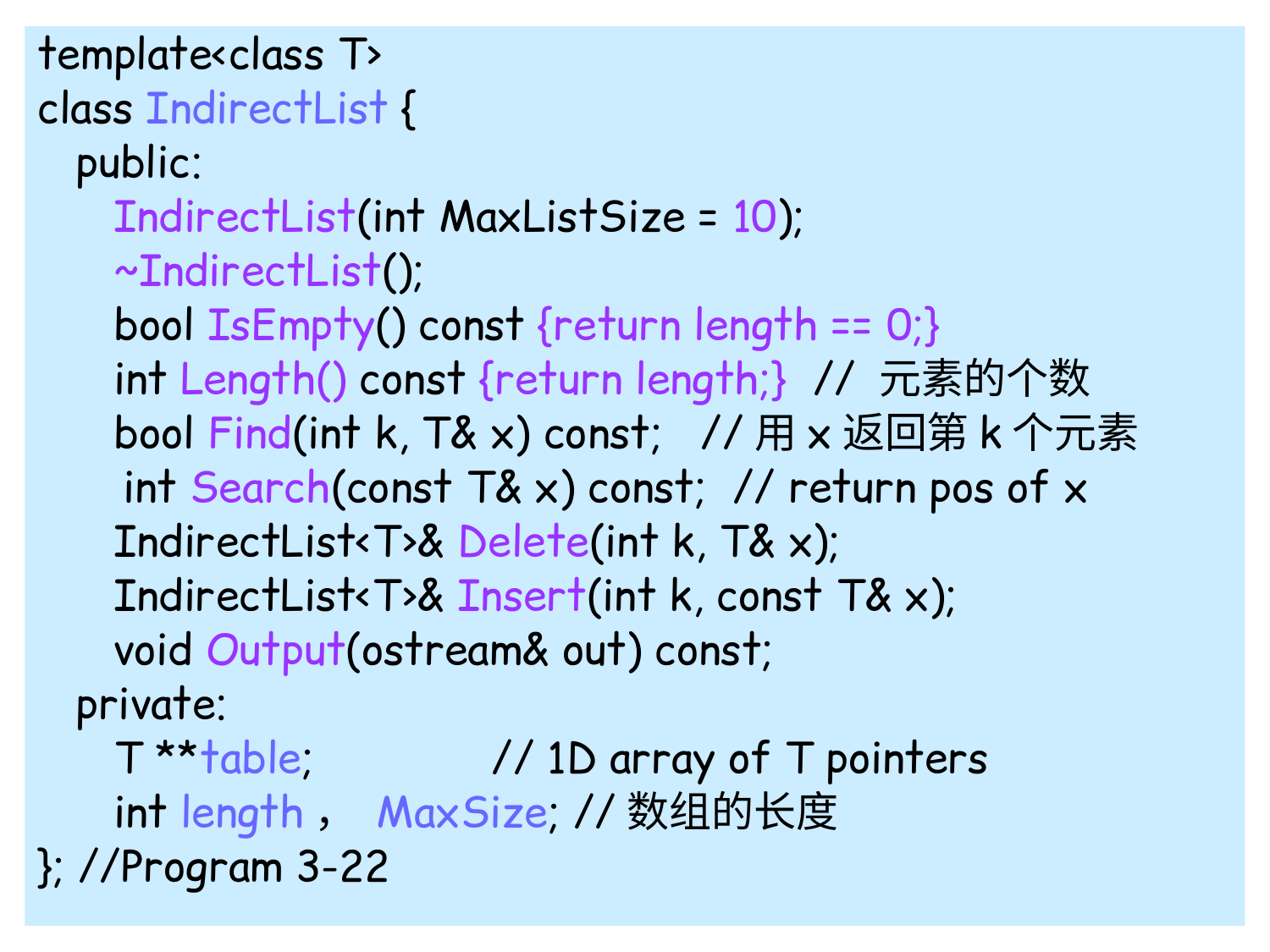

template<class T>
class IndirectList {
   public:
      IndirectList(int MaxListSize = 10);
      ~IndirectList();
      bool IsEmpty() const {return length == 0;}
      int Length() const {return length;}  // 元素的个数
      bool Find(int k, T& x) const;   //用x返回第k个元素
	   int Search(const T& x) const;  // return pos of x
      IndirectList<T>& Delete(int k, T& x);
      IndirectList<T>& Insert(int k, const T& x);
      void Output(ostream& out) const;
   private:
      T **table;              // 1D array of T pointers
      int length， MaxSize; //数组的长度
}; //Program 3-22
# 3.5.1	间接寻址的基本概念

48